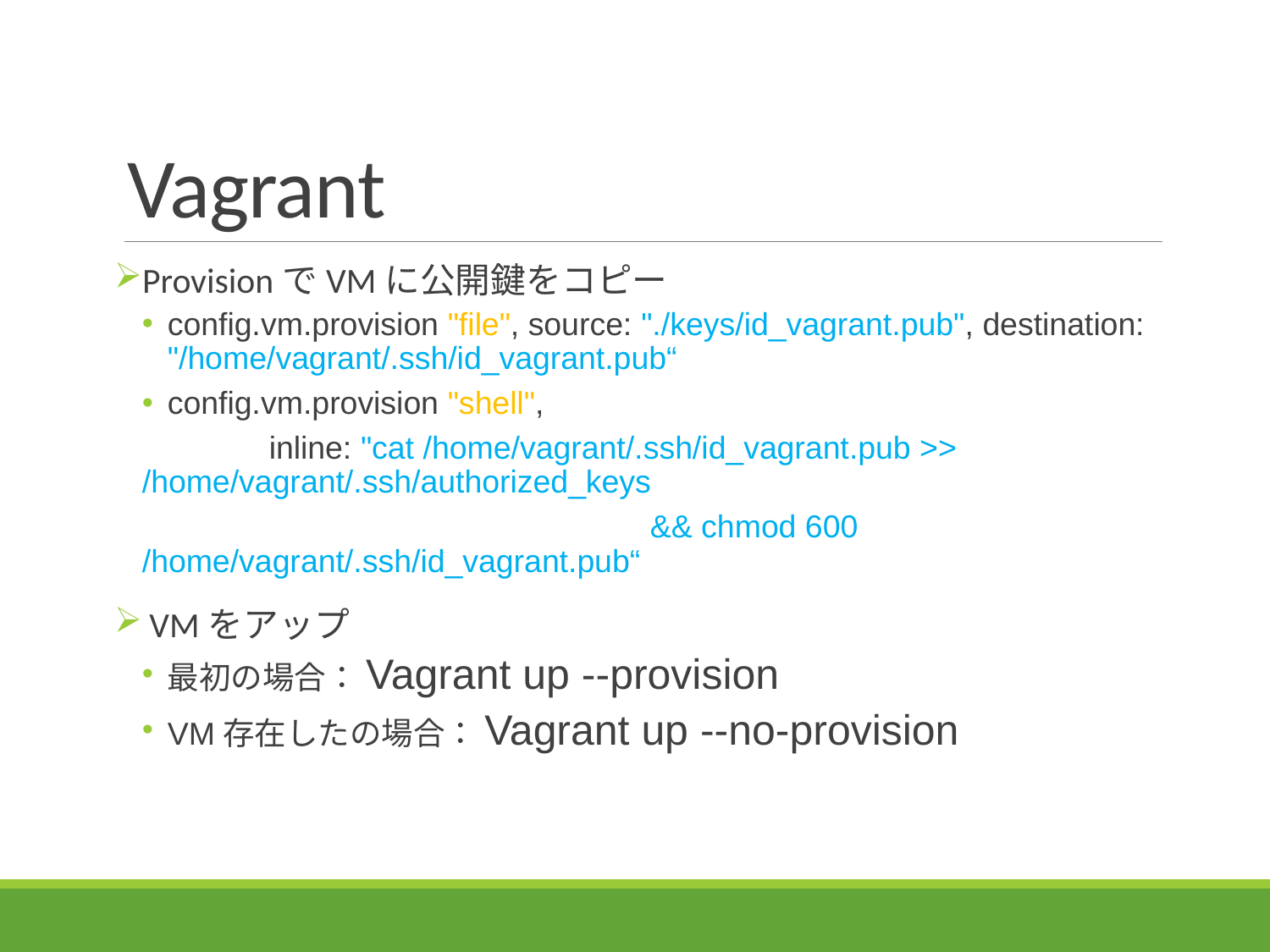

# Vagrant
ProvisionでVMに公開鍵をコピー
config.vm.provision "file", source: "./keys/id_vagrant.pub", destination: "/home/vagrant/.ssh/id_vagrant.pub“
config.vm.provision "shell",
	inline: "cat /home/vagrant/.ssh/id_vagrant.pub >> /home/vagrant/.ssh/authorized_keys
				&& chmod 600 /home/vagrant/.ssh/id_vagrant.pub“
VMをアップ
最初の場合：Vagrant up --provision
VM存在したの場合：Vagrant up --no-provision